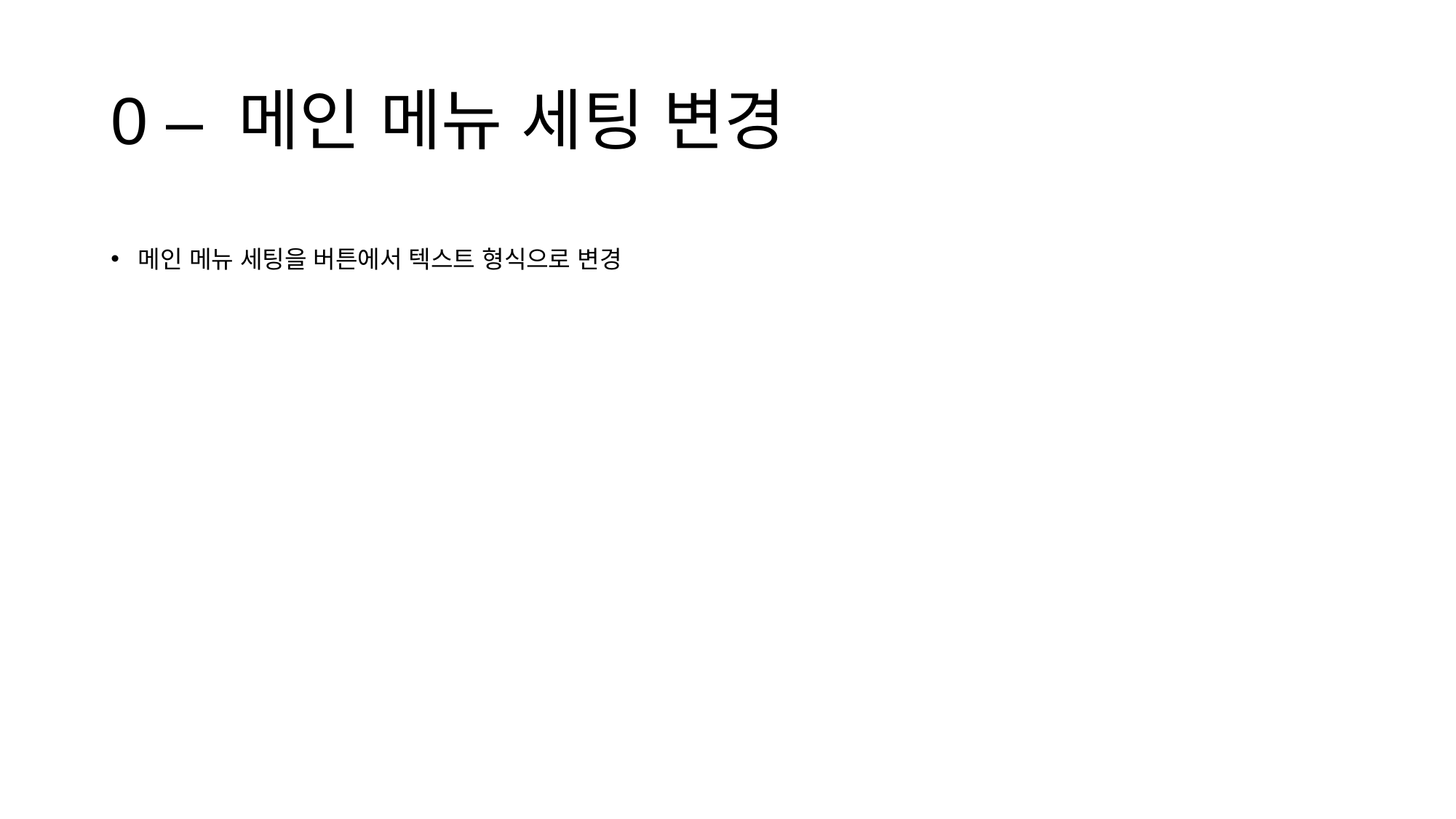

# 0 – 메인 메뉴 세팅 변경
메인 메뉴 세팅을 버튼에서 텍스트 형식으로 변경